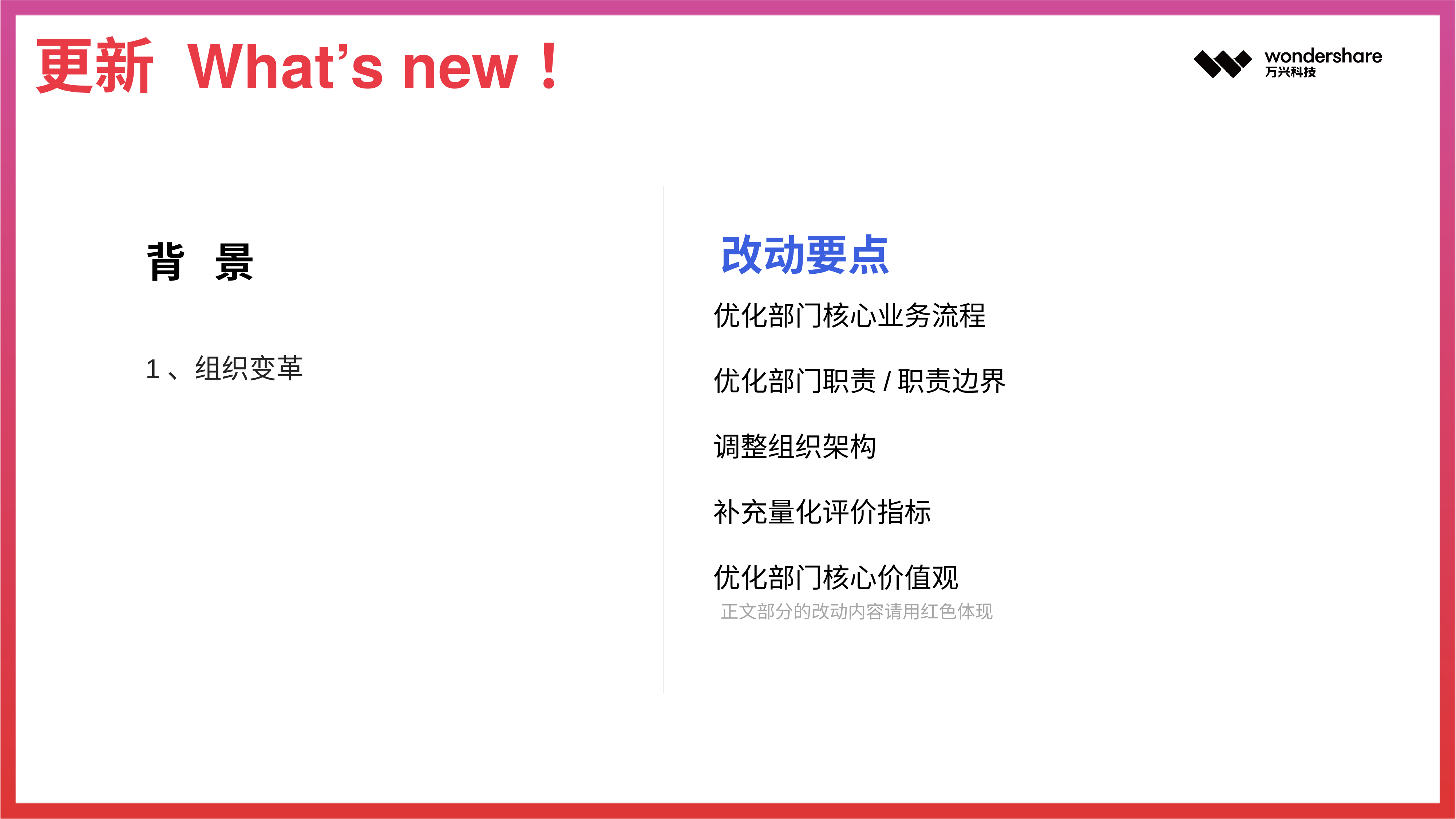

更新 What’s new！
背   景

1、组织变革
改动要点
优化部门核心业务流程
优化部门职责/职责边界
调整组织架构
补充量化评价指标
优化部门核心价值观
正文部分的改动内容请用红色体现